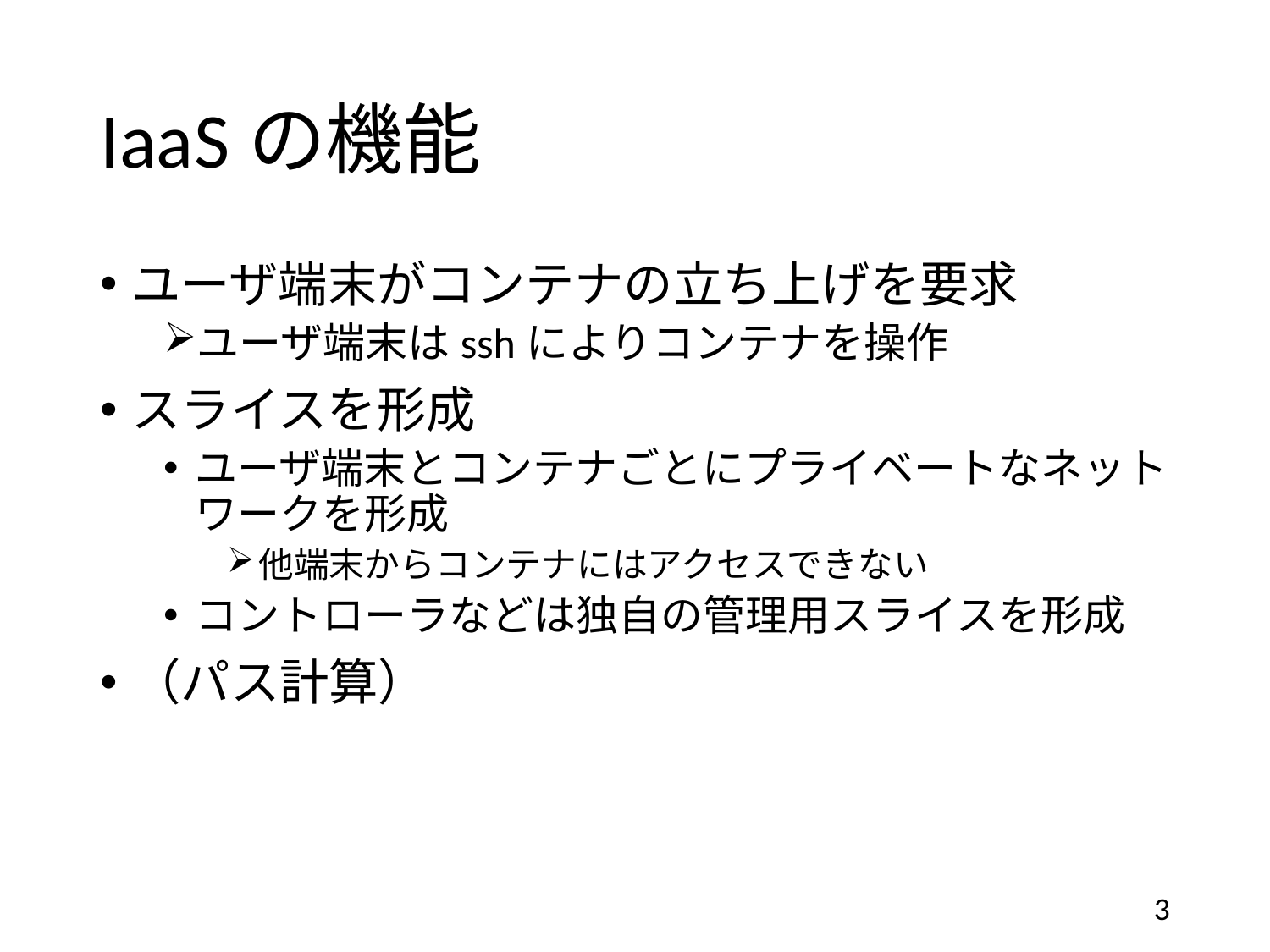

# IaaSの機能
ユーザ端末がコンテナの立ち上げを要求
ユーザ端末はsshによりコンテナを操作
スライスを形成
ユーザ端末とコンテナごとにプライベートなネットワークを形成
他端末からコンテナにはアクセスできない
コントローラなどは独自の管理用スライスを形成
（パス計算）
3